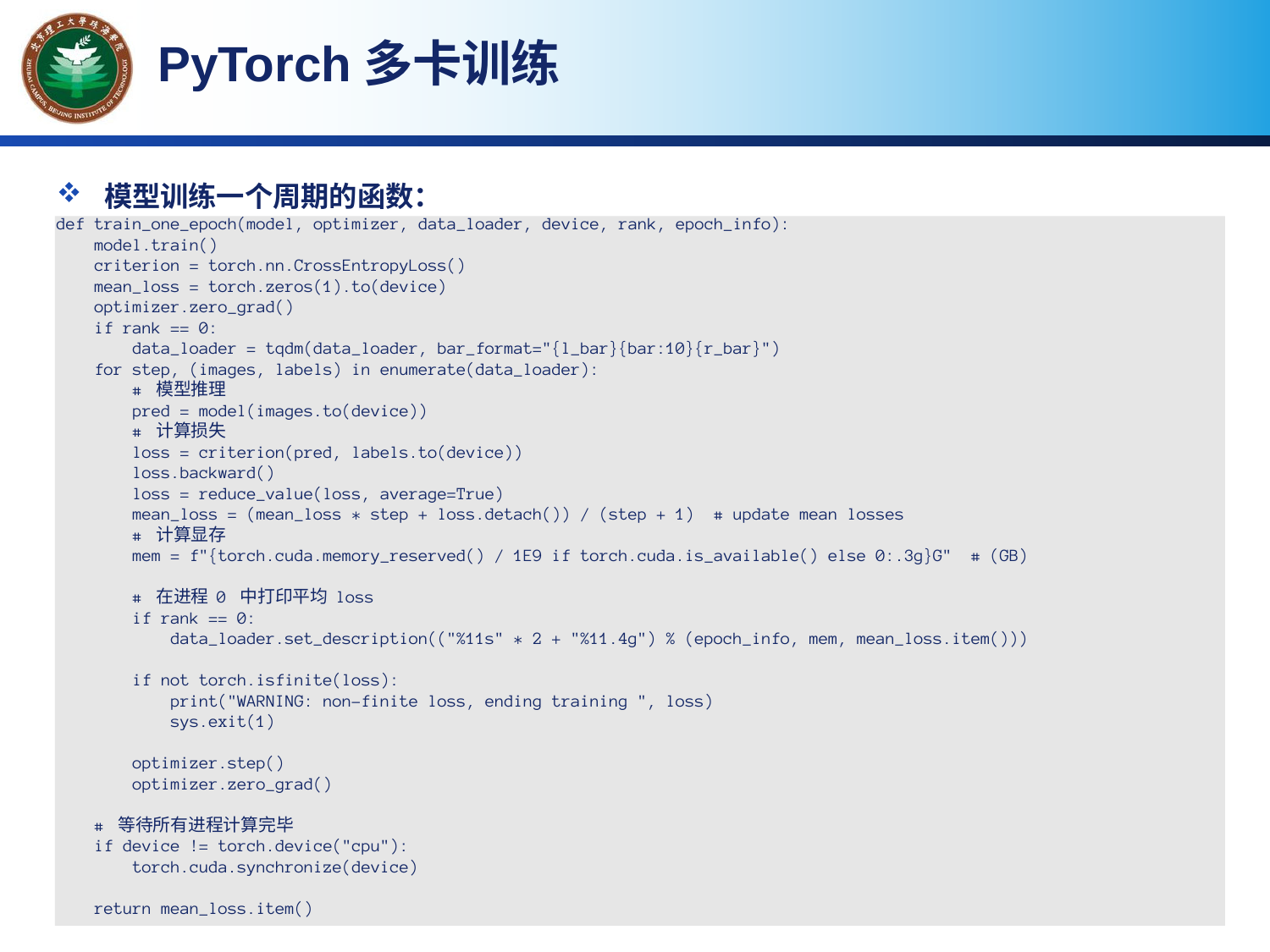

PyTorch多卡训练
模型训练一个周期的函数：
def train_one_epoch(model, optimizer, data_loader, device, rank, epoch_info):
    model.train()
    criterion = torch.nn.CrossEntropyLoss()
    mean_loss = torch.zeros(1).to(device)
    optimizer.zero_grad()
    if rank == 0:
        data_loader = tqdm(data_loader, bar_format="{l_bar}{bar:10}{r_bar}")
    for step, (images, labels) in enumerate(data_loader):
        # 模型推理
        pred = model(images.to(device))
        # 计算损失
        loss = criterion(pred, labels.to(device))
        loss.backward()
        loss = reduce_value(loss, average=True)
        mean_loss = (mean_loss * step + loss.detach()) / (step + 1)  # update mean losses
        # 计算显存
        mem = f"{torch.cuda.memory_reserved() / 1E9 if torch.cuda.is_available() else 0:.3g}G"  # (GB)

        # 在进程 0 中打印平均 loss
        if rank == 0:
            data_loader.set_description(("%11s" * 2 + "%11.4g") % (epoch_info, mem, mean_loss.item()))

        if not torch.isfinite(loss):
            print("WARNING: non-finite loss, ending training ", loss)
            sys.exit(1)

        optimizer.step()
        optimizer.zero_grad()

    # 等待所有进程计算完毕
    if device != torch.device("cpu"):
        torch.cuda.synchronize(device)

    return mean_loss.item()